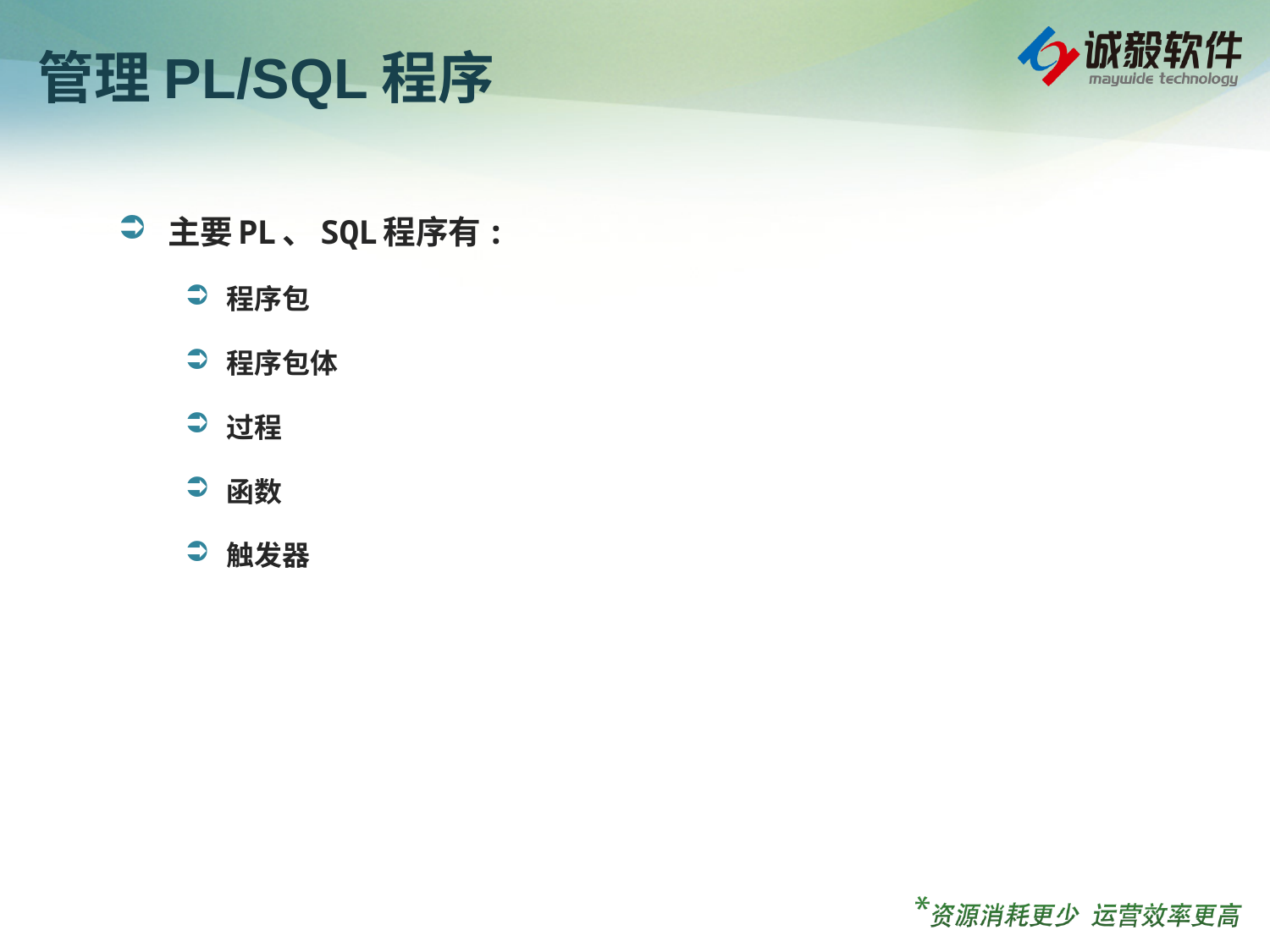

# 管理PL/SQL程序
主要PL、SQL程序有:
程序包
程序包体
过程
函数
触发器